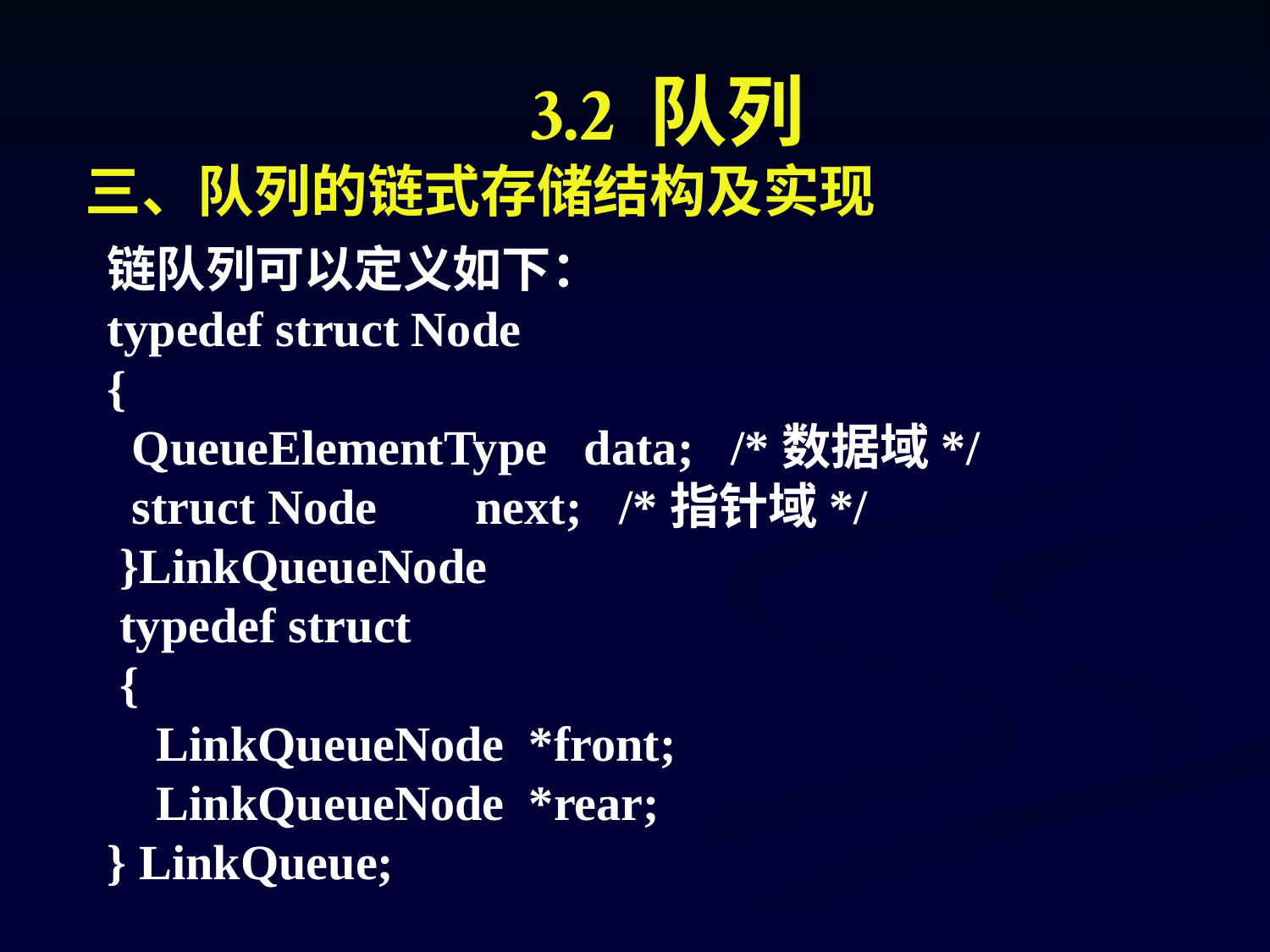

3.2 队列
三、队列的链式存储结构及实现
链队列可以定义如下：
typedef struct Node
{
  QueueElementType   data;   /*数据域*/
  struct Node        next;   /*指针域*/
 }LinkQueueNode
 typedef struct
 {
    LinkQueueNode  *front;
    LinkQueueNode  *rear;
} LinkQueue;